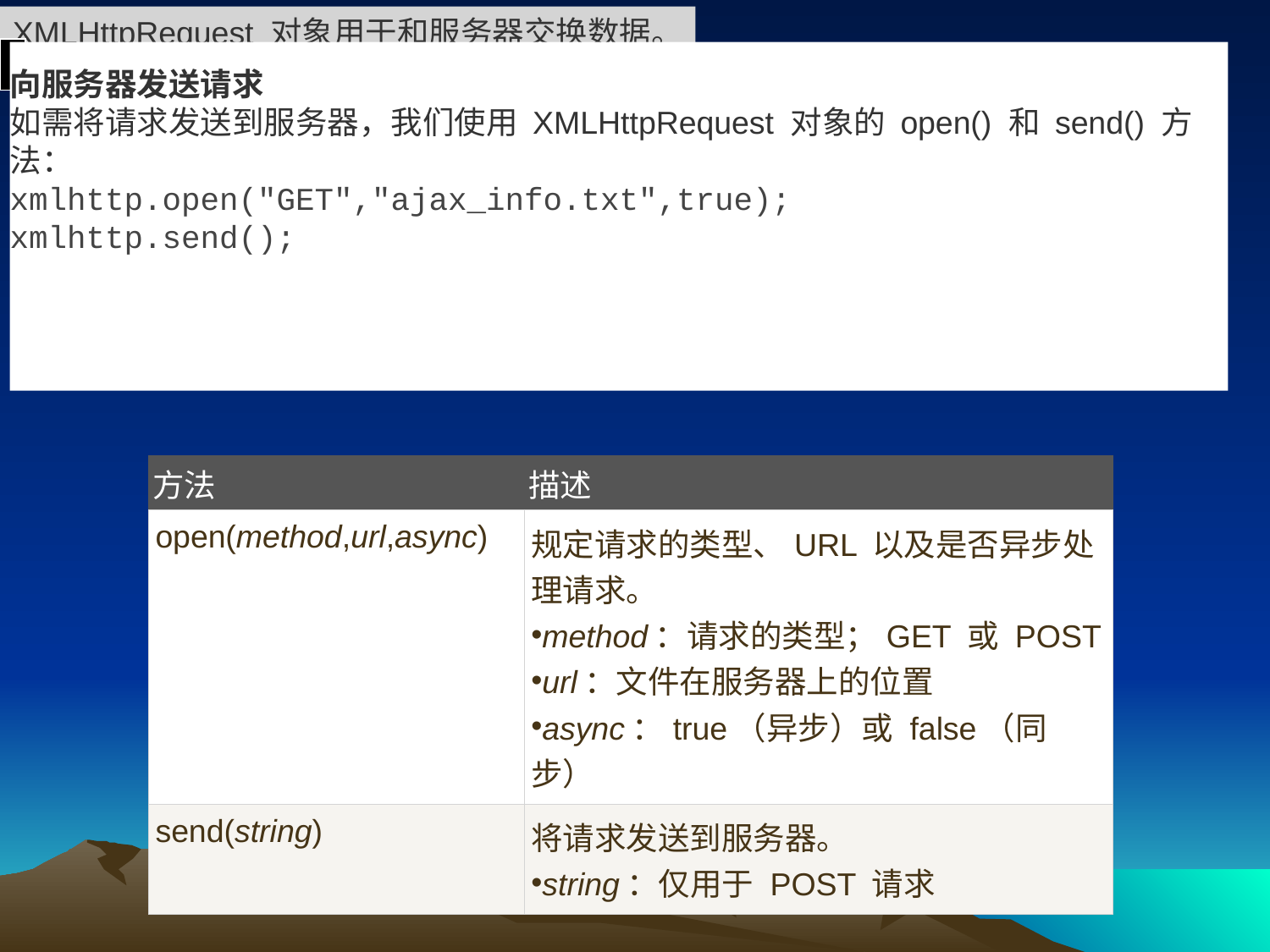

XMLHttpRequest 对象用于和服务器交换数据。
#

向服务器发送请求
如需将请求发送到服务器，我们使用 XMLHttpRequest 对象的 open() 和 send() 方法：
xmlhttp.open("GET","ajax_info.txt",true);
xmlhttp.send();

| 方法 | 描述 |
| --- | --- |
| open(method,url,async) | 规定请求的类型、URL 以及是否异步处理请求。 method：请求的类型；GET 或 POST url：文件在服务器上的位置 async：true（异步）或 false（同步） |
| send(string) | 将请求发送到服务器。 string：仅用于 POST 请求 |